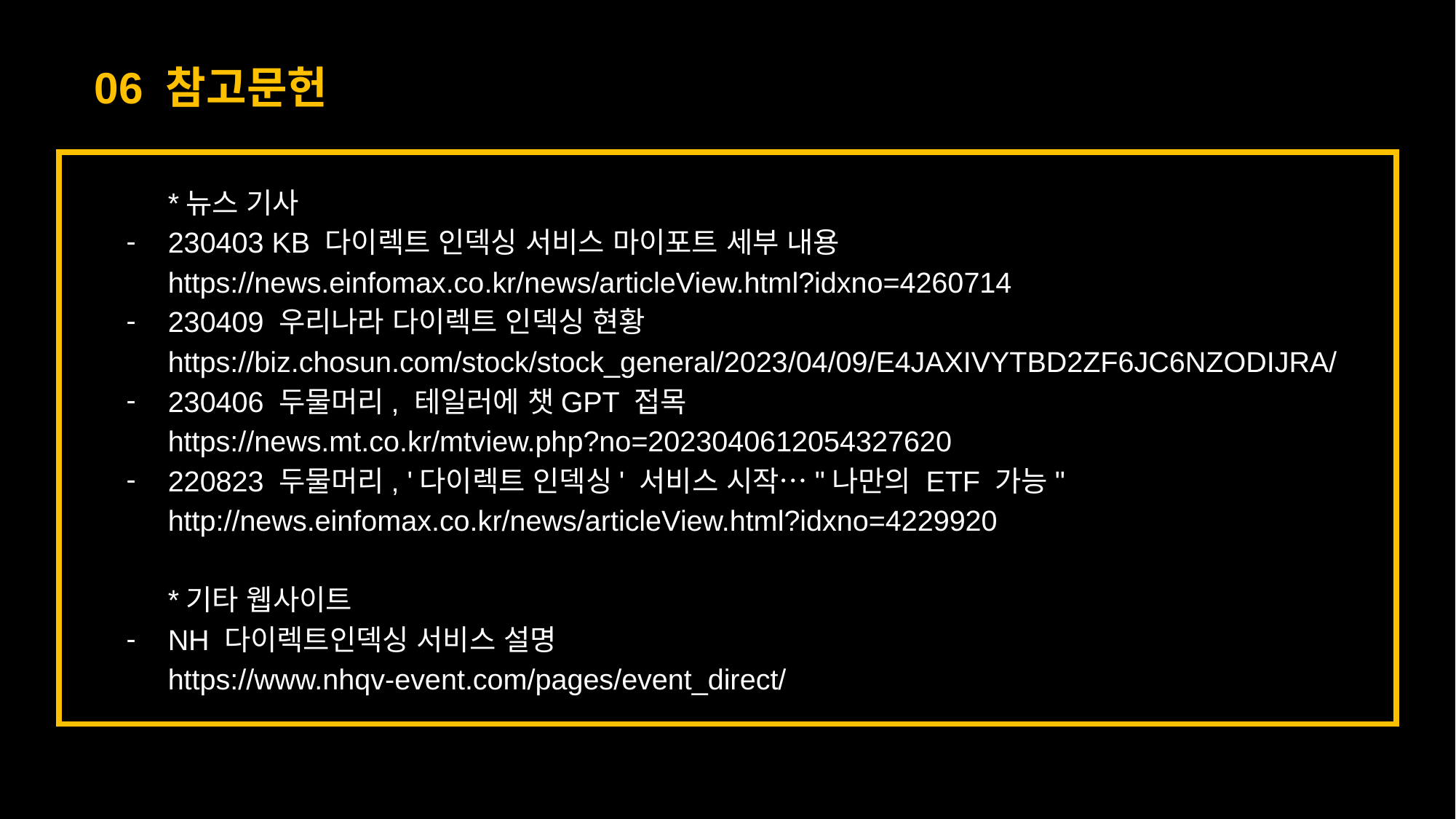

06 참고문헌

*뉴스 기사
230403 KB 다이렉트 인덱싱 서비스 마이포트 세부 내용
https://news.einfomax.co.kr/news/articleView.html?idxno=4260714
230409 우리나라 다이렉트 인덱싱 현황
https://biz.chosun.com/stock/stock_general/2023/04/09/E4JAXIVYTBD2ZF6JC6NZODIJRA/
230406 두물머리, 테일러에 챗GPT 접목
https://news.mt.co.kr/mtview.php?no=2023040612054327620
220823 두물머리, '다이렉트 인덱싱' 서비스 시작…"나만의 ETF 가능"
http://news.einfomax.co.kr/news/articleView.html?idxno=4229920

*기타 웹사이트
NH 다이렉트인덱싱 서비스 설명
https://www.nhqv-event.com/pages/event_direct/